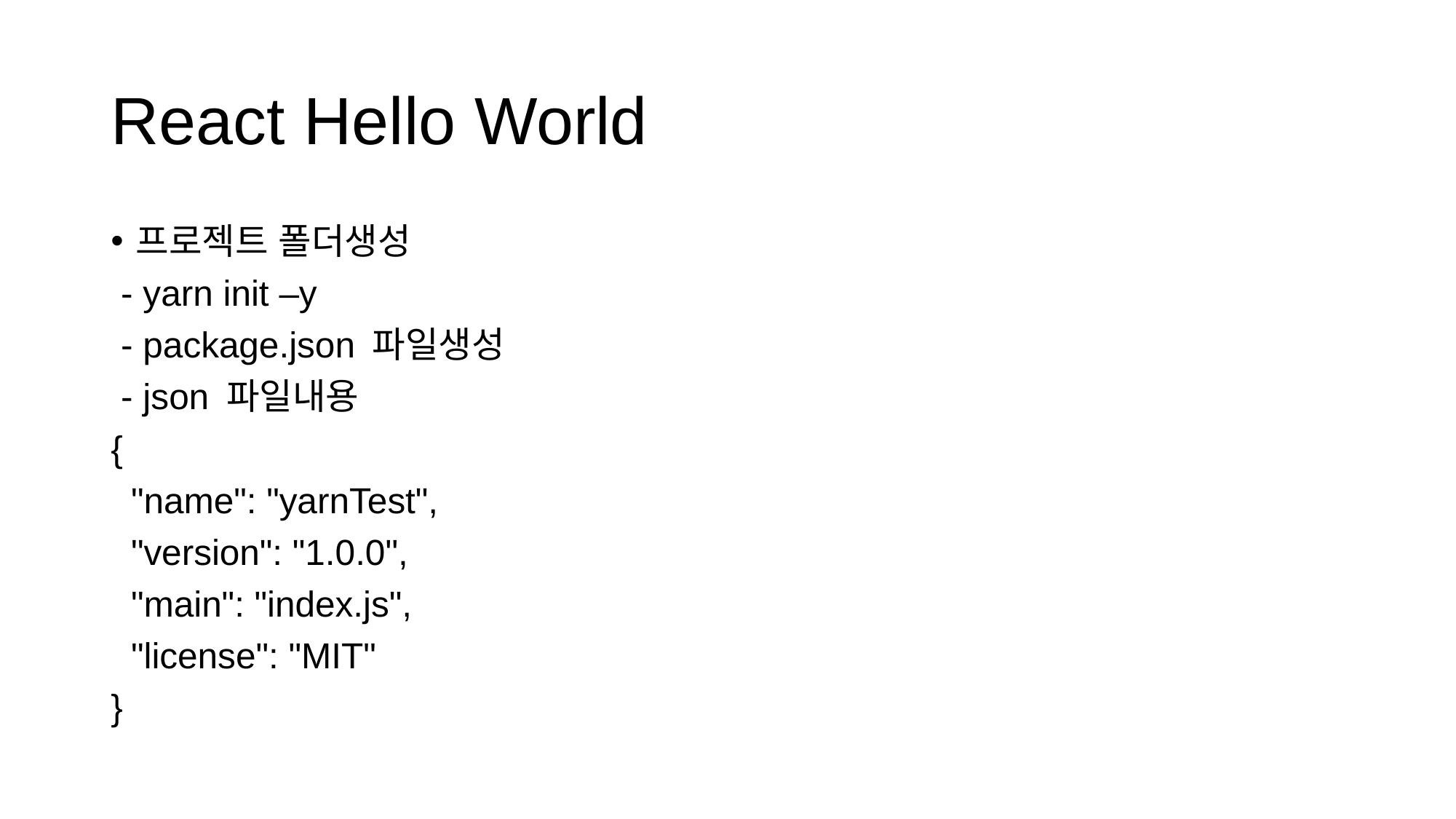

# React Hello World
프로젝트 폴더생성
 - yarn init –y
 - package.json 파일생성
 - json 파일내용
{
  "name": "yarnTest",
  "version": "1.0.0",
  "main": "index.js",
  "license": "MIT"
}